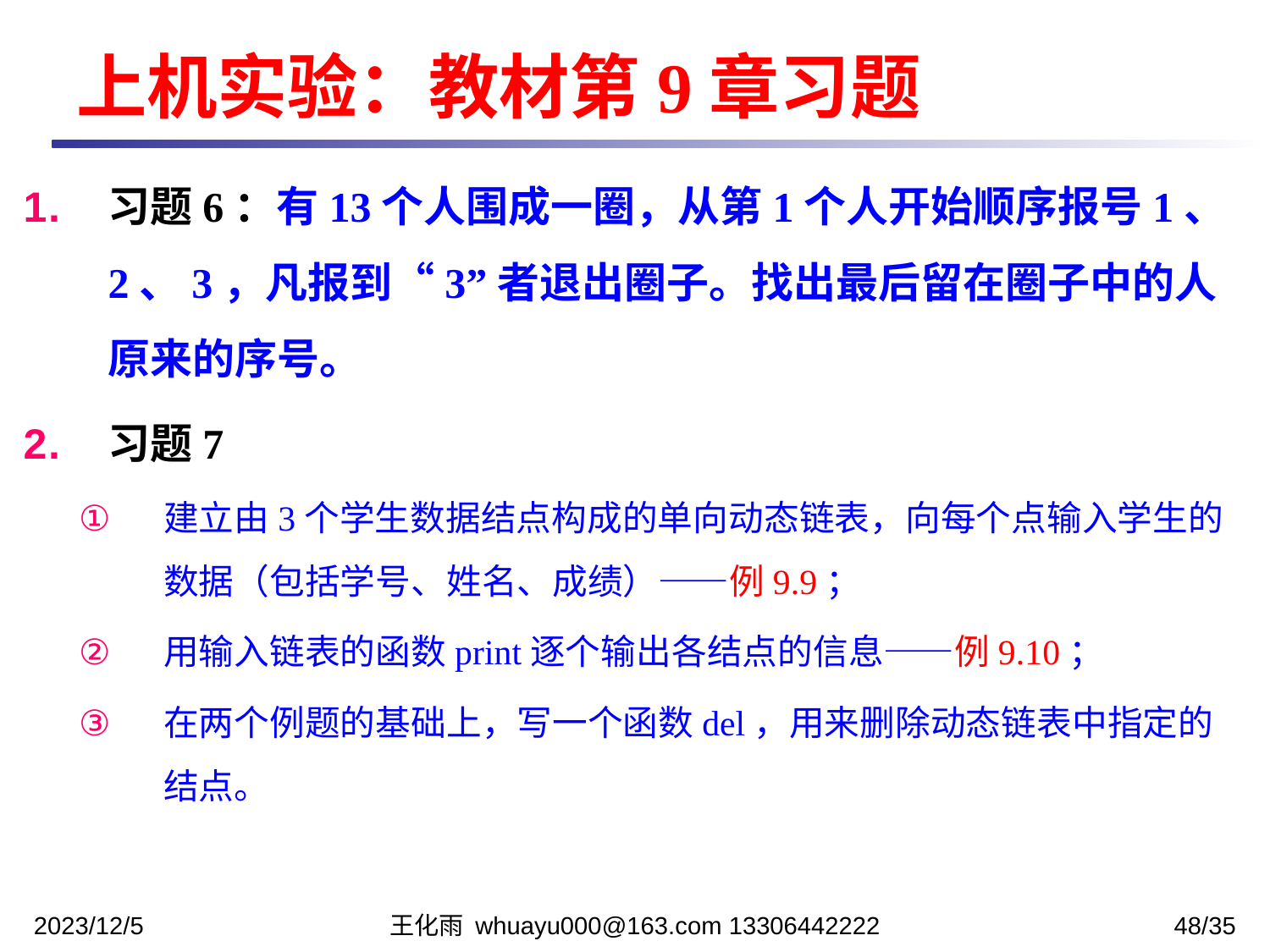

上机实验：教材第9章习题
习题6：有13个人围成一圈，从第1个人开始顺序报号1、2、3，凡报到“3”者退出圈子。找出最后留在圈子中的人原来的序号。
习题7
建立由3个学生数据结点构成的单向动态链表，向每个点输入学生的数据（包括学号、姓名、成绩）——例9.9；
用输入链表的函数print逐个输出各结点的信息——例9.10；
在两个例题的基础上，写一个函数del，用来删除动态链表中指定的结点。
2023/12/5
王化雨 whuayu000@163.com 13306442222
48/35